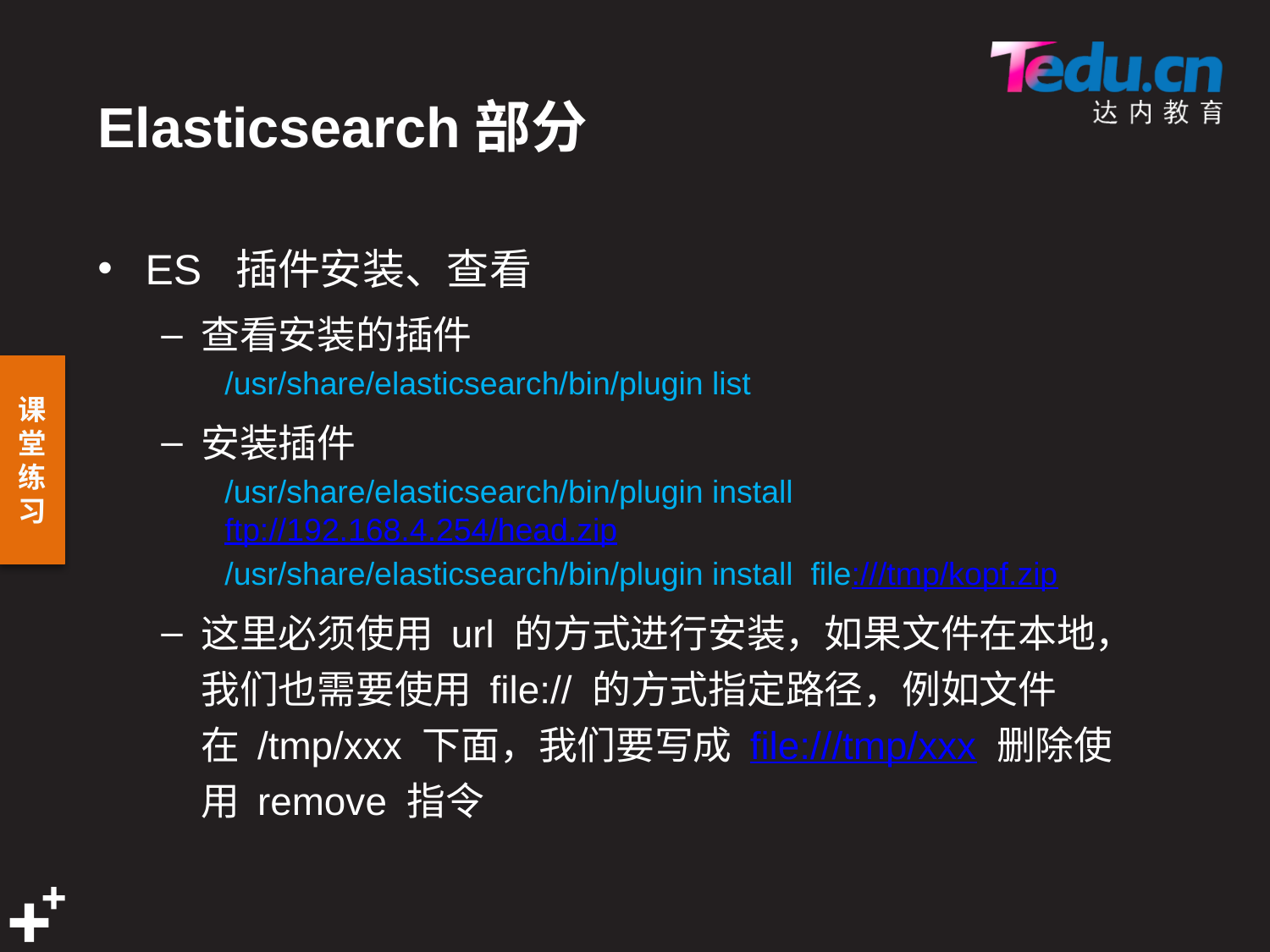

# Elasticsearch部分
ES  插件安装、查看
查看安装的插件
/usr/share/elasticsearch/bin/plugin list
安装插件
/usr/share/elasticsearch/bin/plugin install ftp://192.168.4.254/head.zip
/usr/share/elasticsearch/bin/plugin install  file:///tmp/kopf.zip
这里必须使用 url 的方式进行安装，如果文件在本地，我们也需要使用 file:// 的方式指定路径，例如文件在 /tmp/xxx 下面，我们要写成 file:///tmp/xxx 删除使用 remove 指令